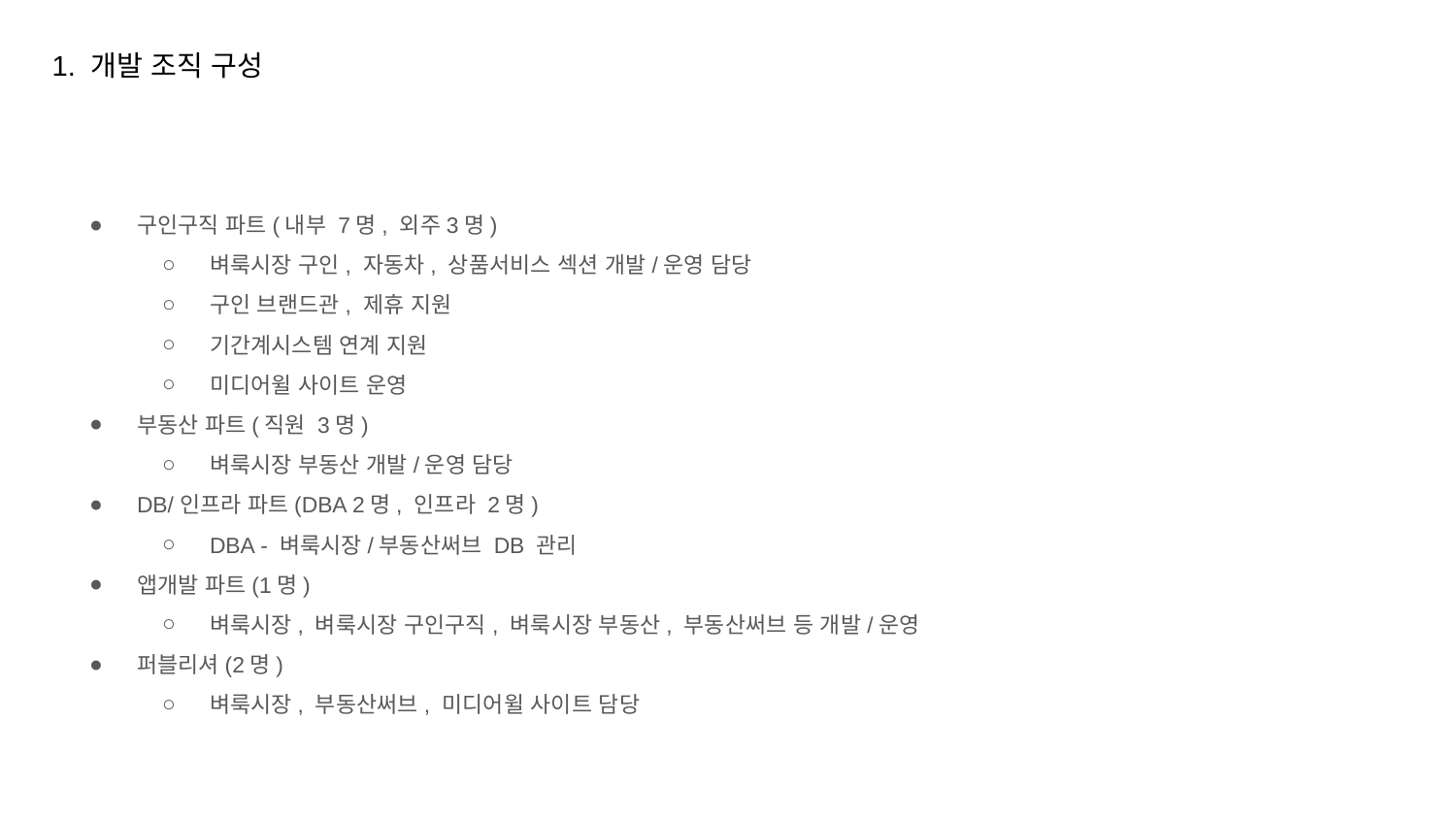

1. 개발 조직 구성
구인구직 파트(내부 7명, 외주3명)
벼룩시장 구인, 자동차, 상품서비스 섹션 개발/운영 담당
구인 브랜드관, 제휴 지원
기간계시스템 연계 지원
미디어윌 사이트 운영
부동산 파트(직원 3명)
벼룩시장 부동산 개발/운영 담당
DB/인프라 파트(DBA 2명, 인프라 2명)
DBA - 벼룩시장/부동산써브 DB 관리
앱개발 파트(1명)
벼룩시장, 벼룩시장 구인구직, 벼룩시장 부동산, 부동산써브 등 개발/운영
퍼블리셔(2명)
벼룩시장, 부동산써브, 미디어윌 사이트 담당